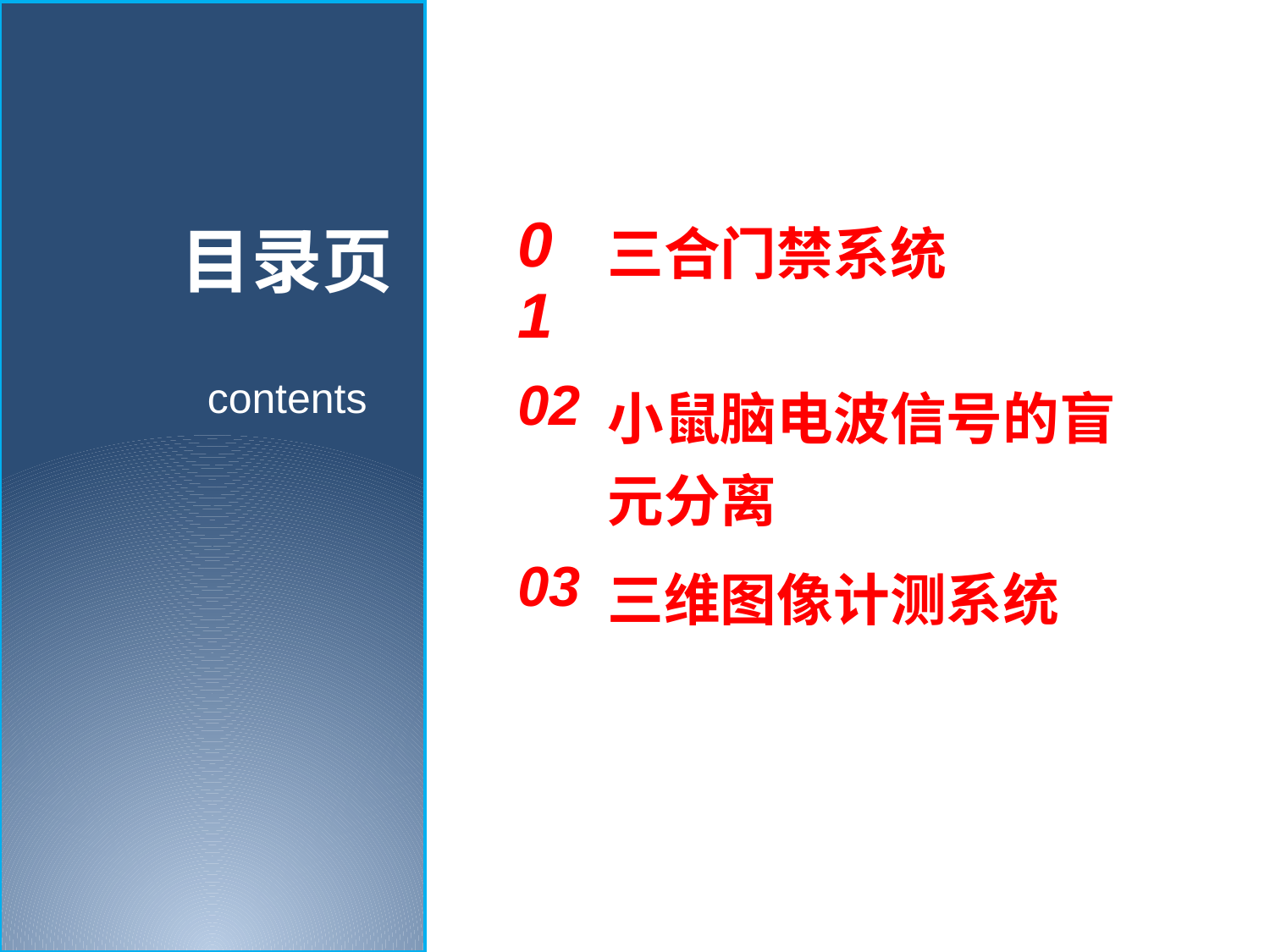

| 01 | 三合门禁系统 |
| --- | --- |
| 02 | 小鼠脑电波信号的盲 元分离 |
| 03 | 三维图像计测系统 |
|  |  |
目录页
contents